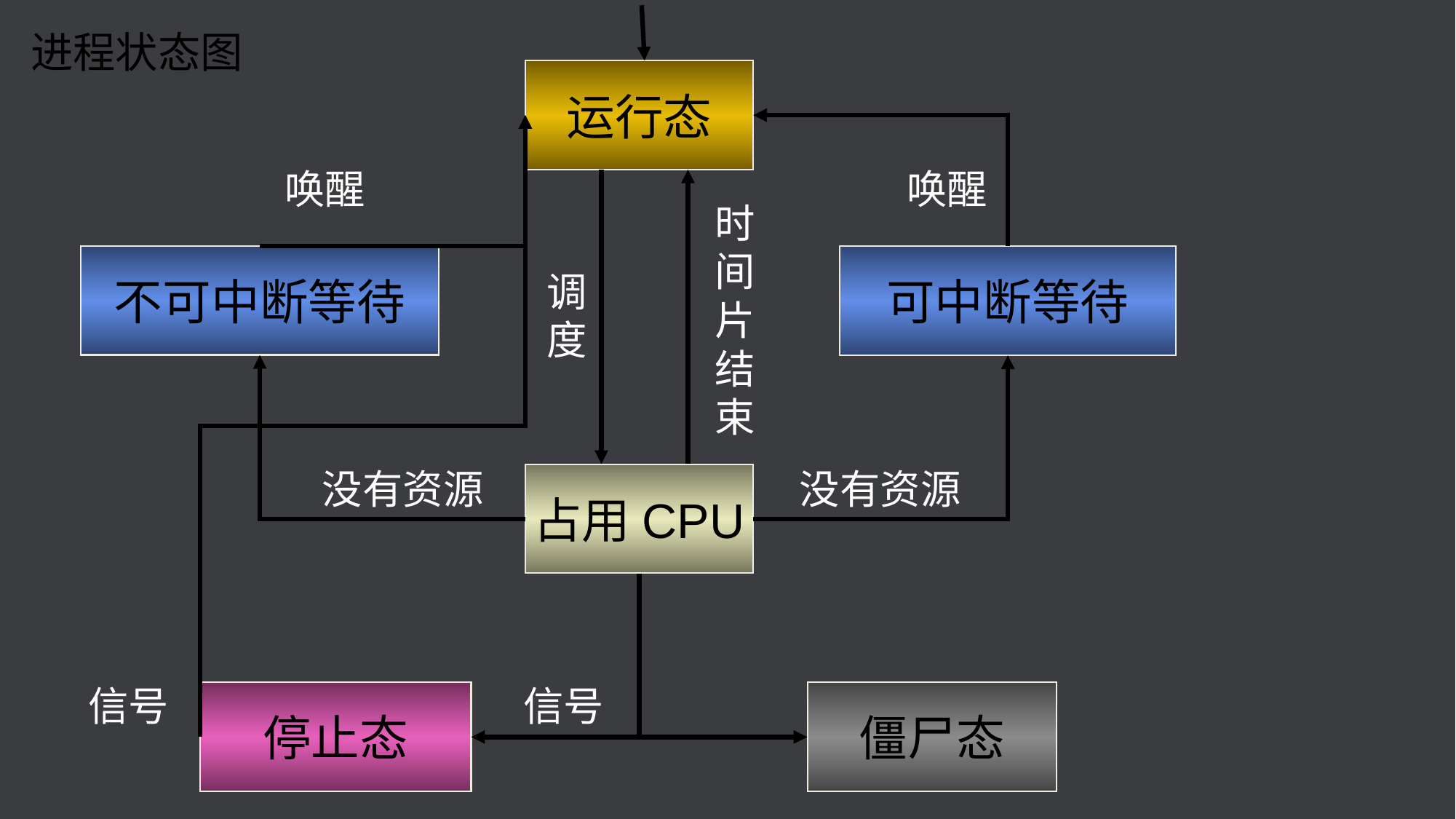

进程状态图
运行态
唤醒
唤醒
时间片结束
不可中断等待
可中断等待
调度
没有资源
没有资源
占用CPU
信号
信号
停止态
僵尸态